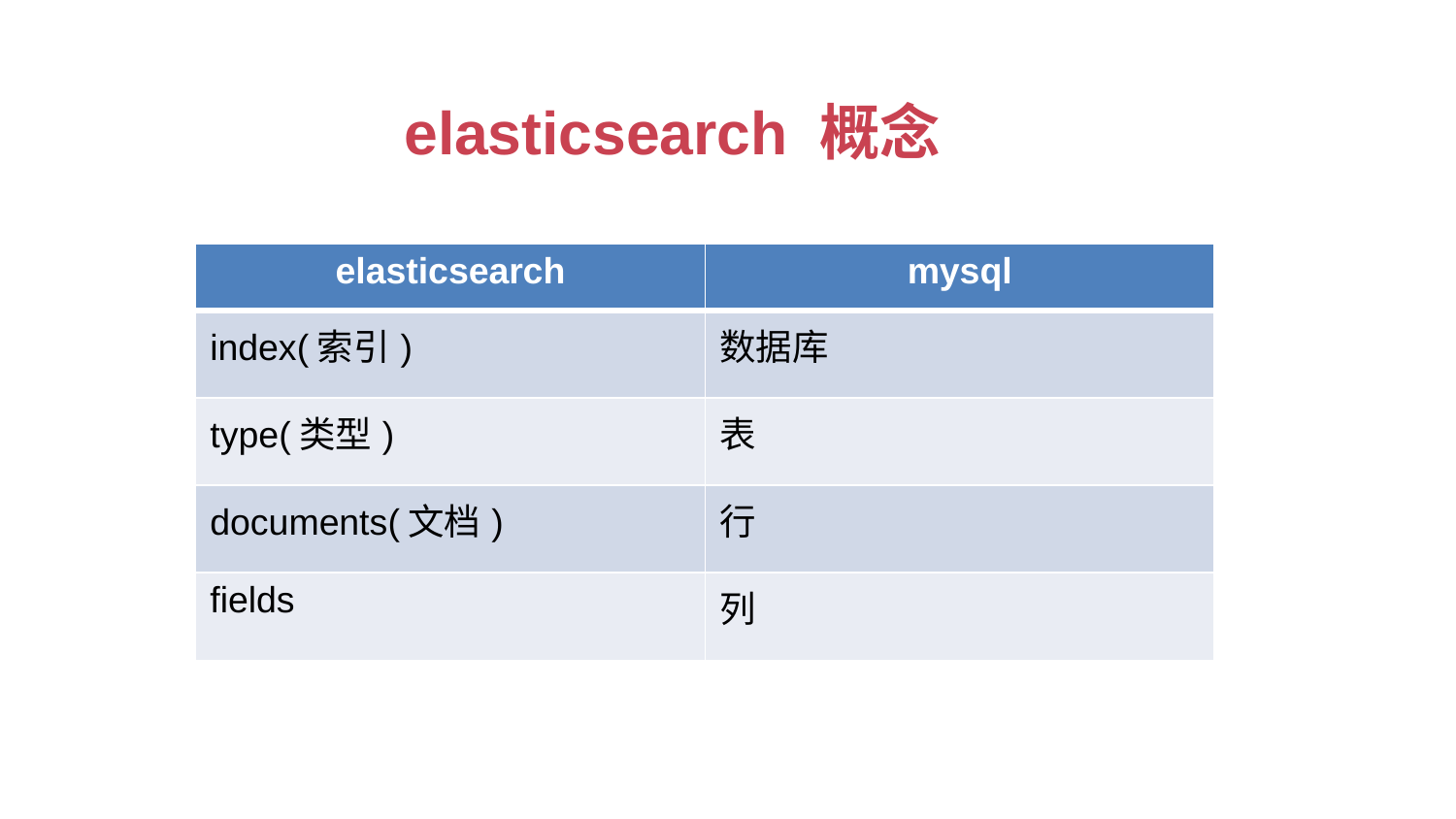

elasticsearch 概念
| elasticsearch | mysql |
| --- | --- |
| index(索引) | 数据库 |
| type(类型) | 表 |
| documents(文档) | 行 |
| fields | 列 |